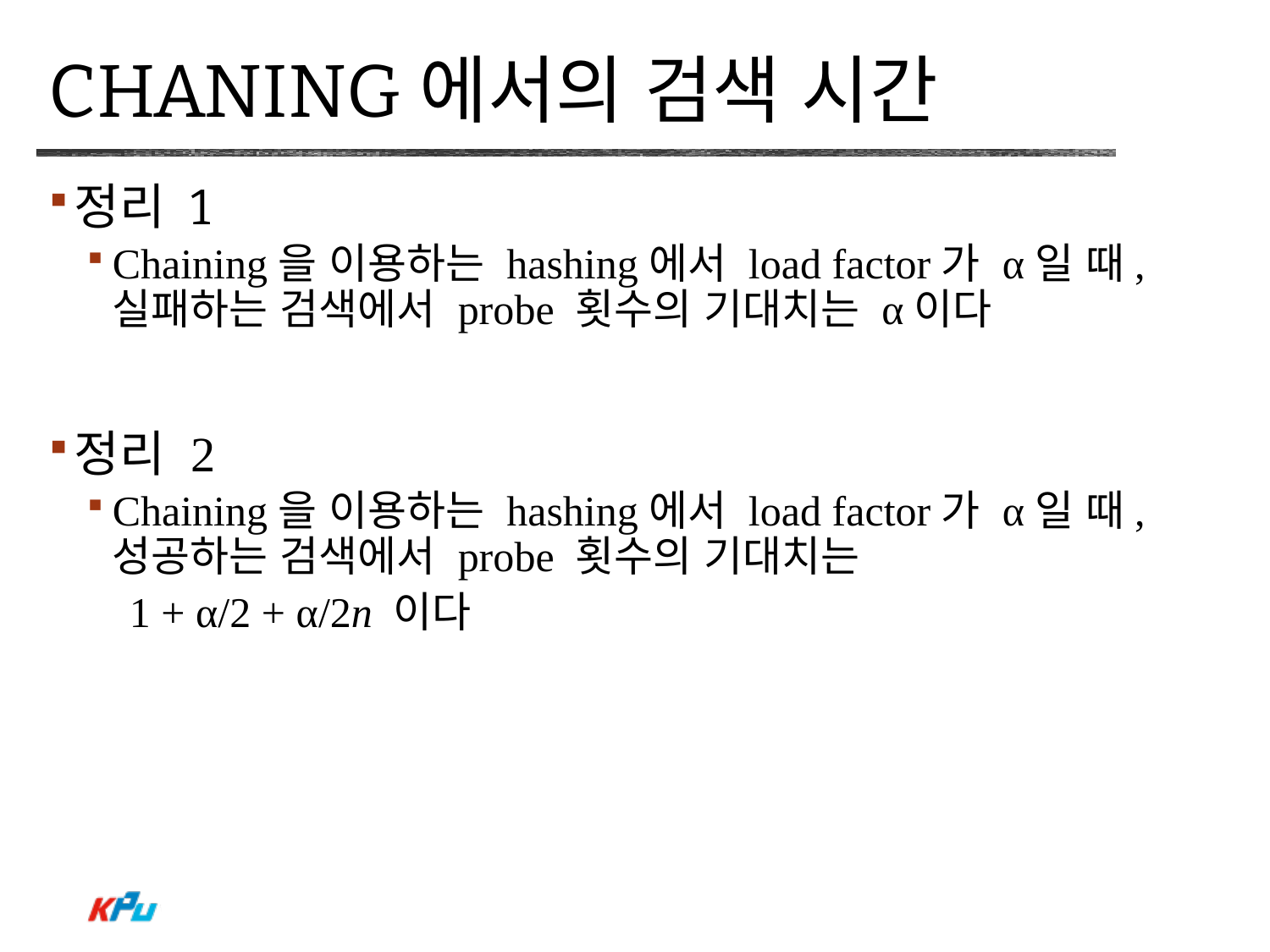

# Chaning에서의 검색 시간
정리 1
Chaining을 이용하는 hashing에서 load factor가 α일 때, 실패하는 검색에서 probe 횟수의 기대치는 α이다

정리 2
Chaining을 이용하는 hashing에서 load factor가 α일 때, 성공하는 검색에서 probe 횟수의 기대치는
    1 + α/2 + α/2n 이다